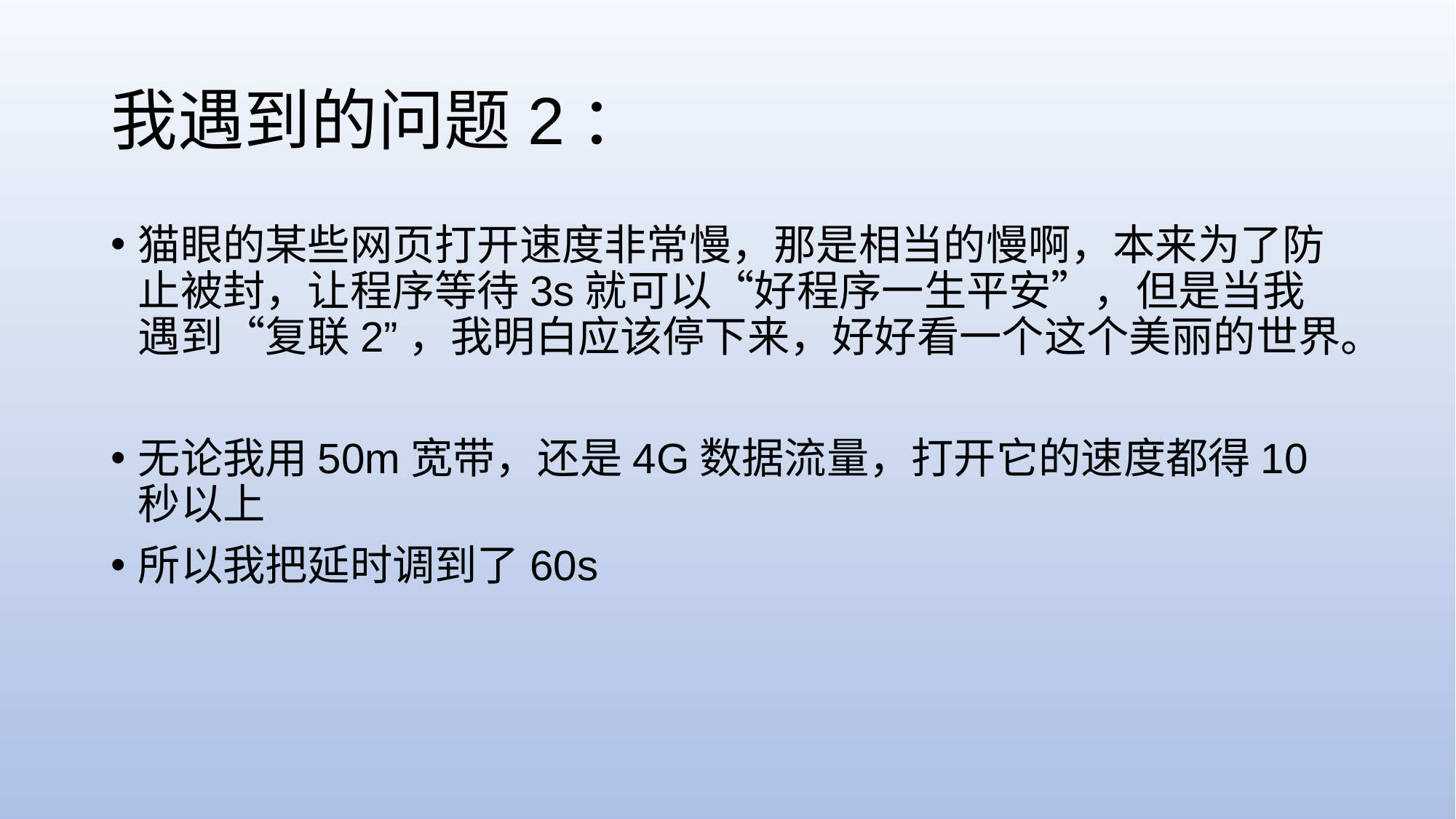

# 我遇到的问题2：
猫眼的某些网页打开速度非常慢，那是相当的慢啊，本来为了防止被封，让程序等待3s就可以“好程序一生平安”，但是当我遇到“复联2”，我明白应该停下来，好好看一个这个美丽的世界。

无论我用50m宽带，还是4G数据流量，打开它的速度都得10秒以上
所以我把延时调到了60s